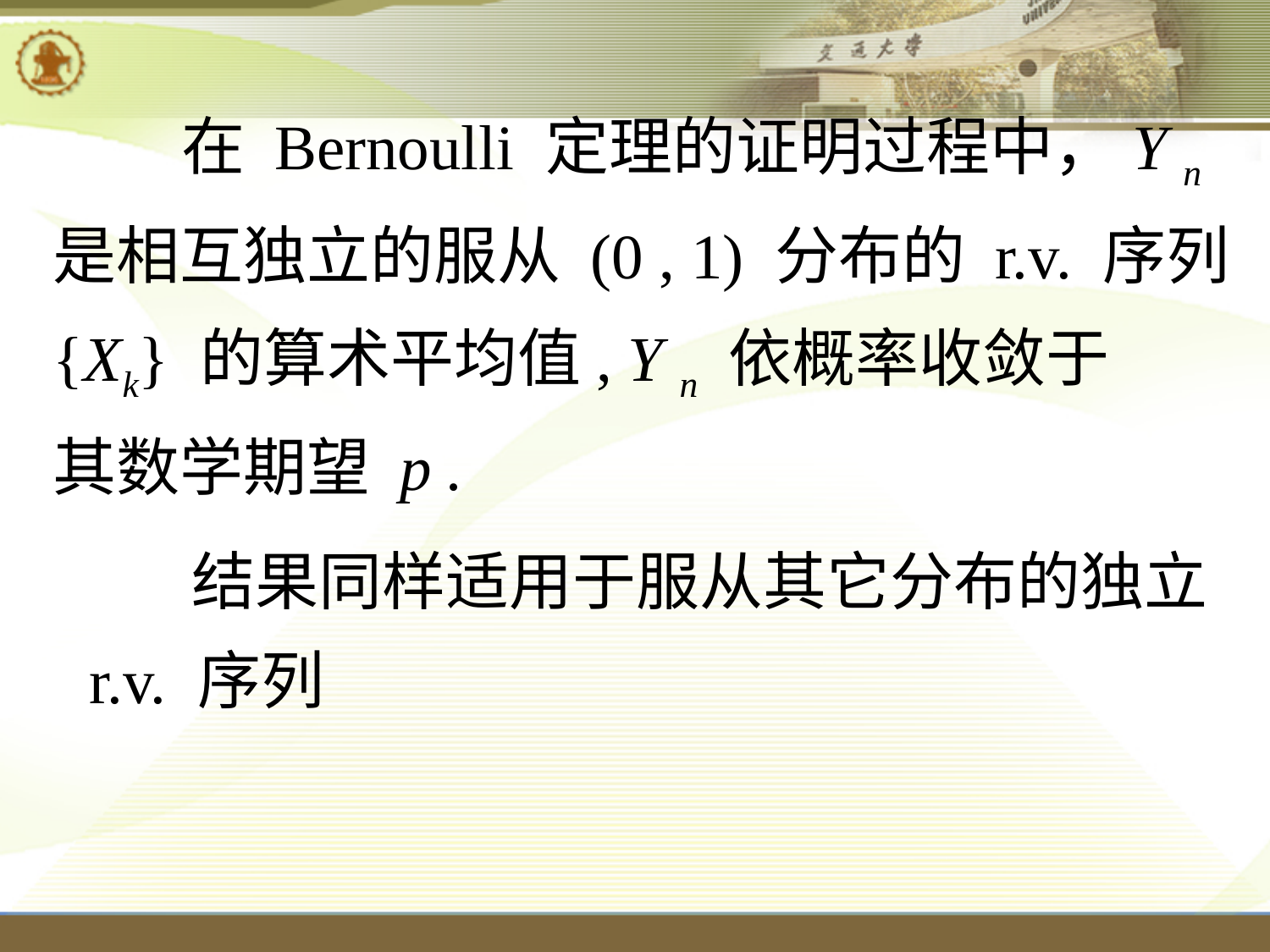

在 Bernoulli 定理的证明过程中，Y n
是相互独立的服从 (0 , 1) 分布的 r.v. 序列
{Xk} 的算术平均值, Y n 依概率收敛于
其数学期望 p .
       结果同样适用于服从其它分布的独立
r.v. 序列